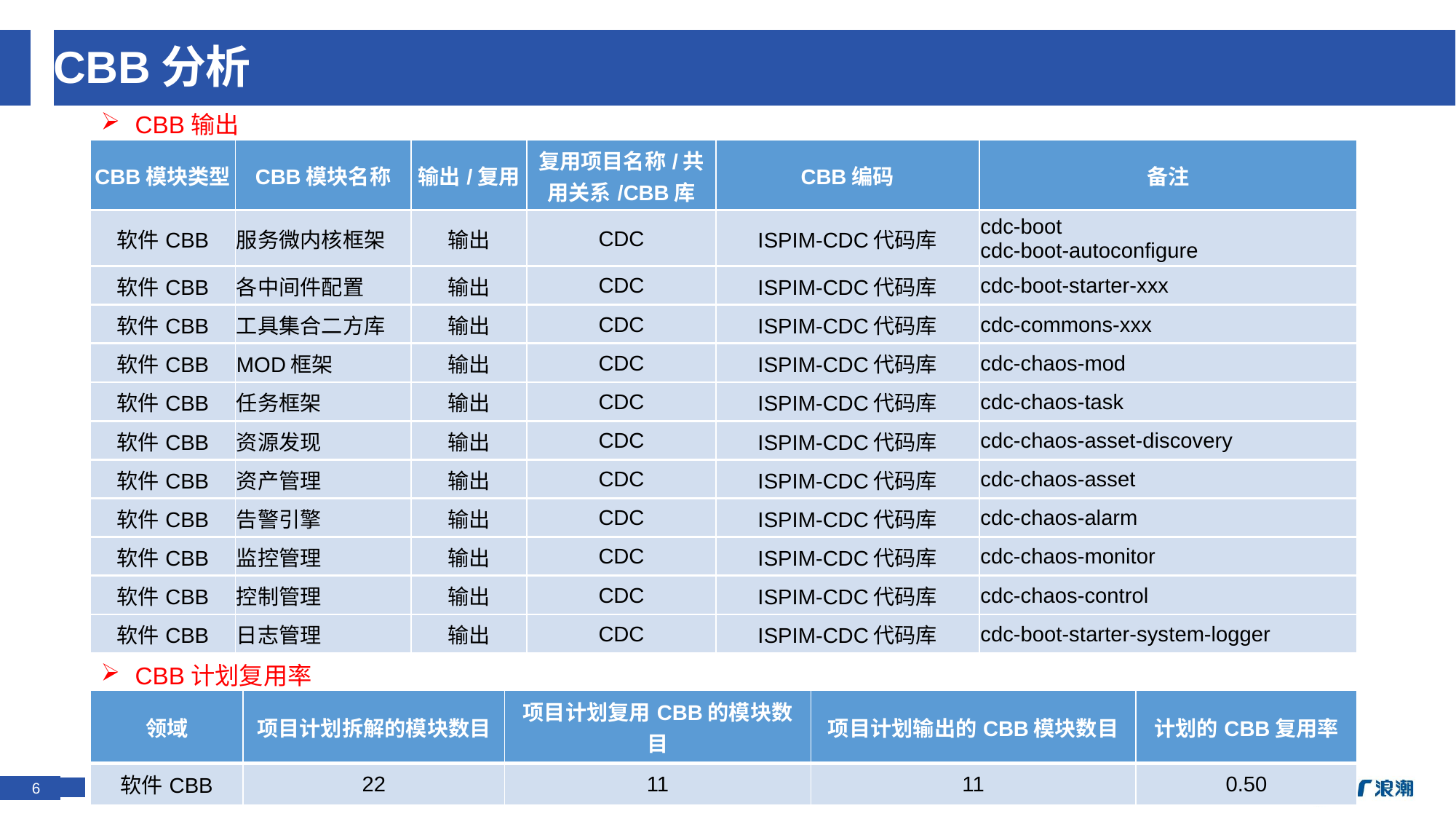

# CBB分析
CBB输出
| CBB模块类型 | CBB模块名称 | 输出/复用 | 复用项目名称/共用关系/CBB库 | CBB编码 | 备注 |
| --- | --- | --- | --- | --- | --- |
| 软件CBB | 服务微内核框架 | 输出 | CDC | ISPIM-CDC代码库 | cdc-boot cdc-boot-autoconfigure |
| 软件CBB | 各中间件配置 | 输出 | CDC | ISPIM-CDC代码库 | cdc-boot-starter-xxx |
| 软件CBB | 工具集合二方库 | 输出 | CDC | ISPIM-CDC代码库 | cdc-commons-xxx |
| 软件CBB | MOD框架 | 输出 | CDC | ISPIM-CDC代码库 | cdc-chaos-mod |
| 软件CBB | 任务框架 | 输出 | CDC | ISPIM-CDC代码库 | cdc-chaos-task |
| 软件CBB | 资源发现 | 输出 | CDC | ISPIM-CDC代码库 | cdc-chaos-asset-discovery |
| 软件CBB | 资产管理 | 输出 | CDC | ISPIM-CDC代码库 | cdc-chaos-asset |
| 软件CBB | 告警引擎 | 输出 | CDC | ISPIM-CDC代码库 | cdc-chaos-alarm |
| 软件CBB | 监控管理 | 输出 | CDC | ISPIM-CDC代码库 | cdc-chaos-monitor |
| 软件CBB | 控制管理 | 输出 | CDC | ISPIM-CDC代码库 | cdc-chaos-control |
| 软件CBB | 日志管理 | 输出 | CDC | ISPIM-CDC代码库 | cdc-boot-starter-system-logger |
CBB计划复用率
| 领域 | 项目计划拆解的模块数目 | 项目计划复用CBB的模块数目 | 项目计划输出的CBB模块数目 | 计划的CBB复用率 |
| --- | --- | --- | --- | --- |
| 软件CBB | 22 | 11 | 11 | 0.50 |